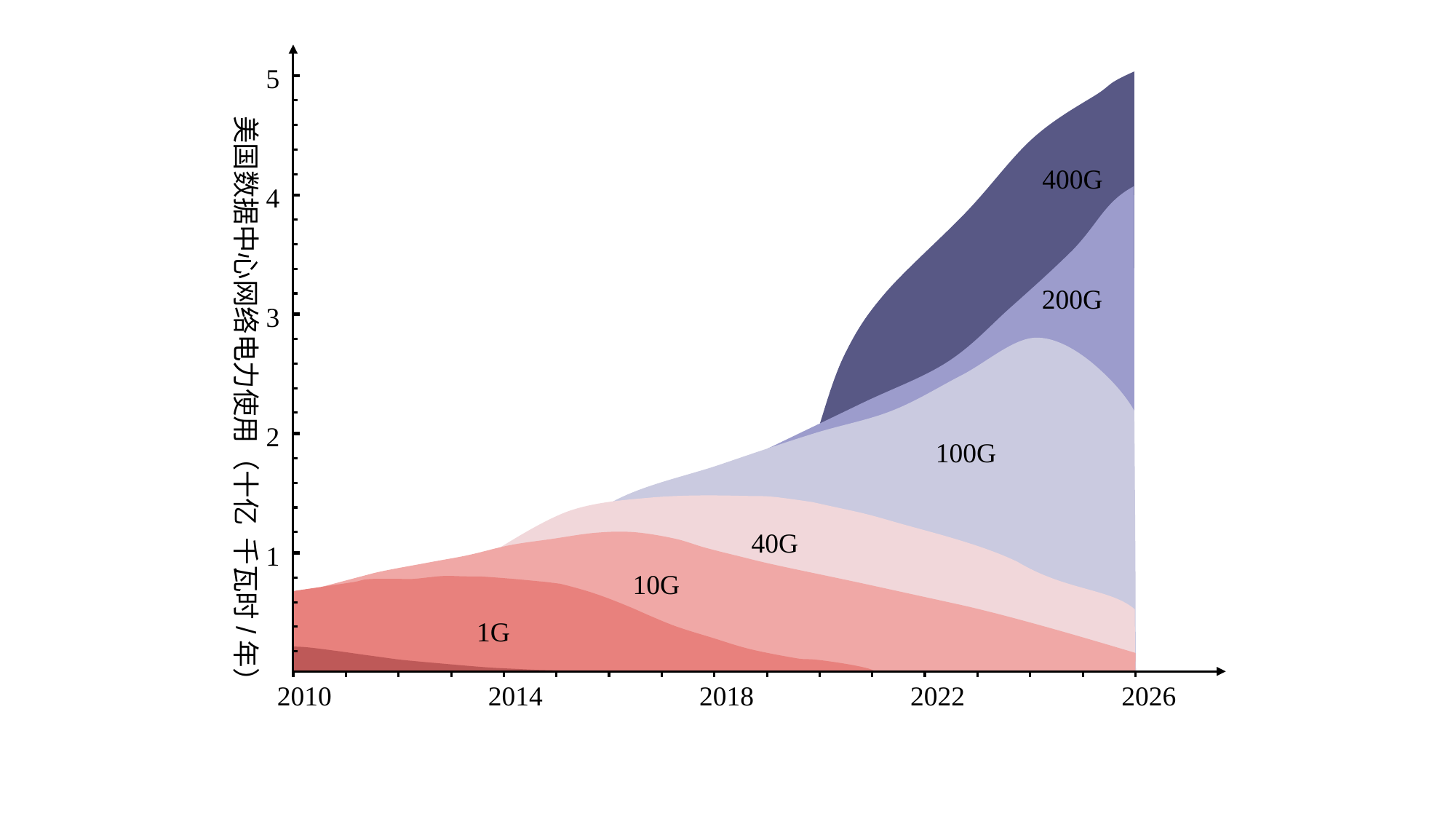

5
4
3
2
1

400G
200G
100G
40G
10G
1G
美国数据中心网络电力使用（十亿  千瓦时/年）
2010
2014
2018
2022
2026